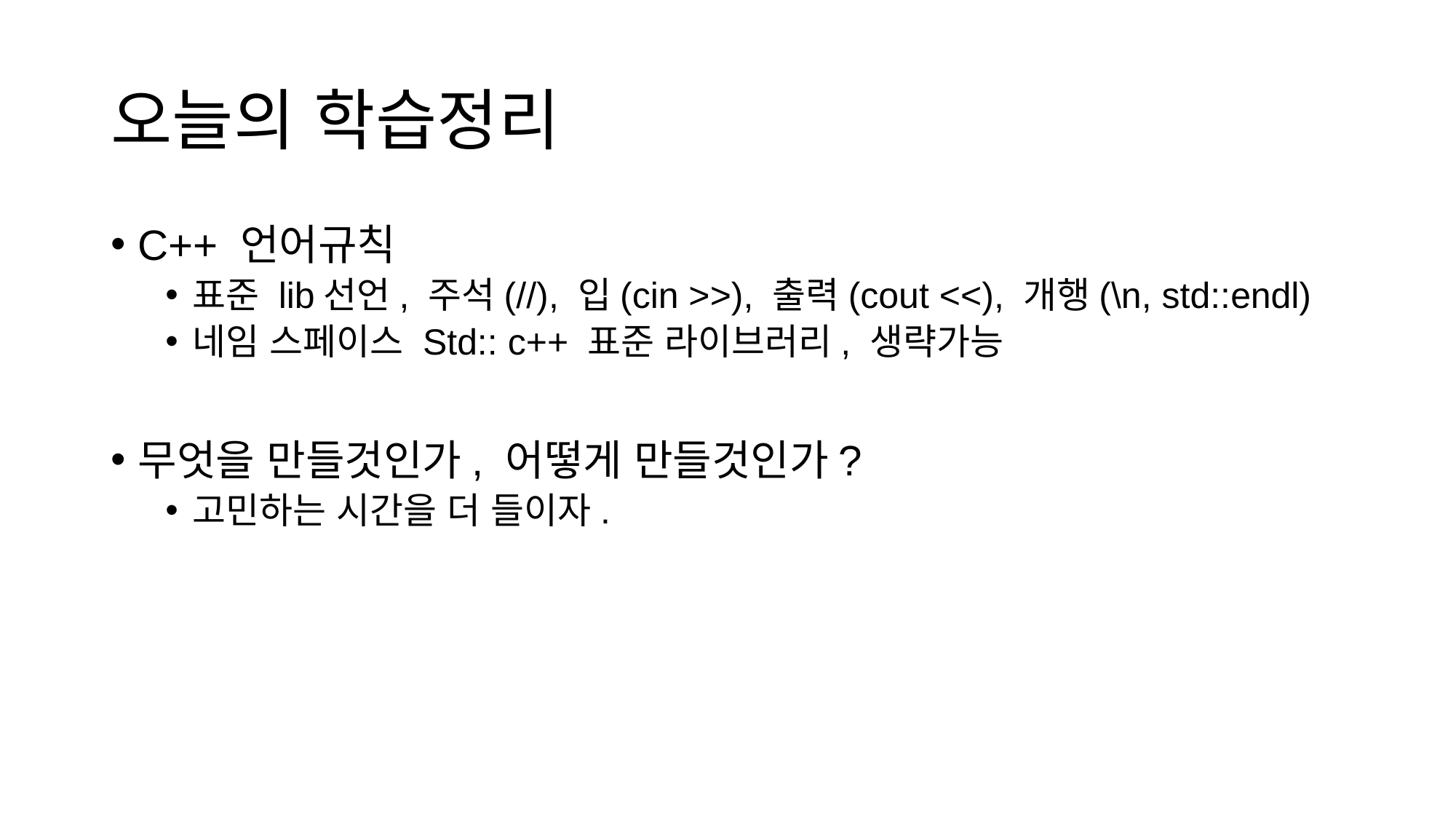

# 오늘의 학습정리
C++ 언어규칙
표준 lib선언, 주석(//), 입(cin >>), 출력(cout <<), 개행(\n, std::endl)
네임 스페이스 Std:: c++ 표준 라이브러리, 생략가능

무엇을 만들것인가, 어떻게 만들것인가?
고민하는 시간을 더 들이자.